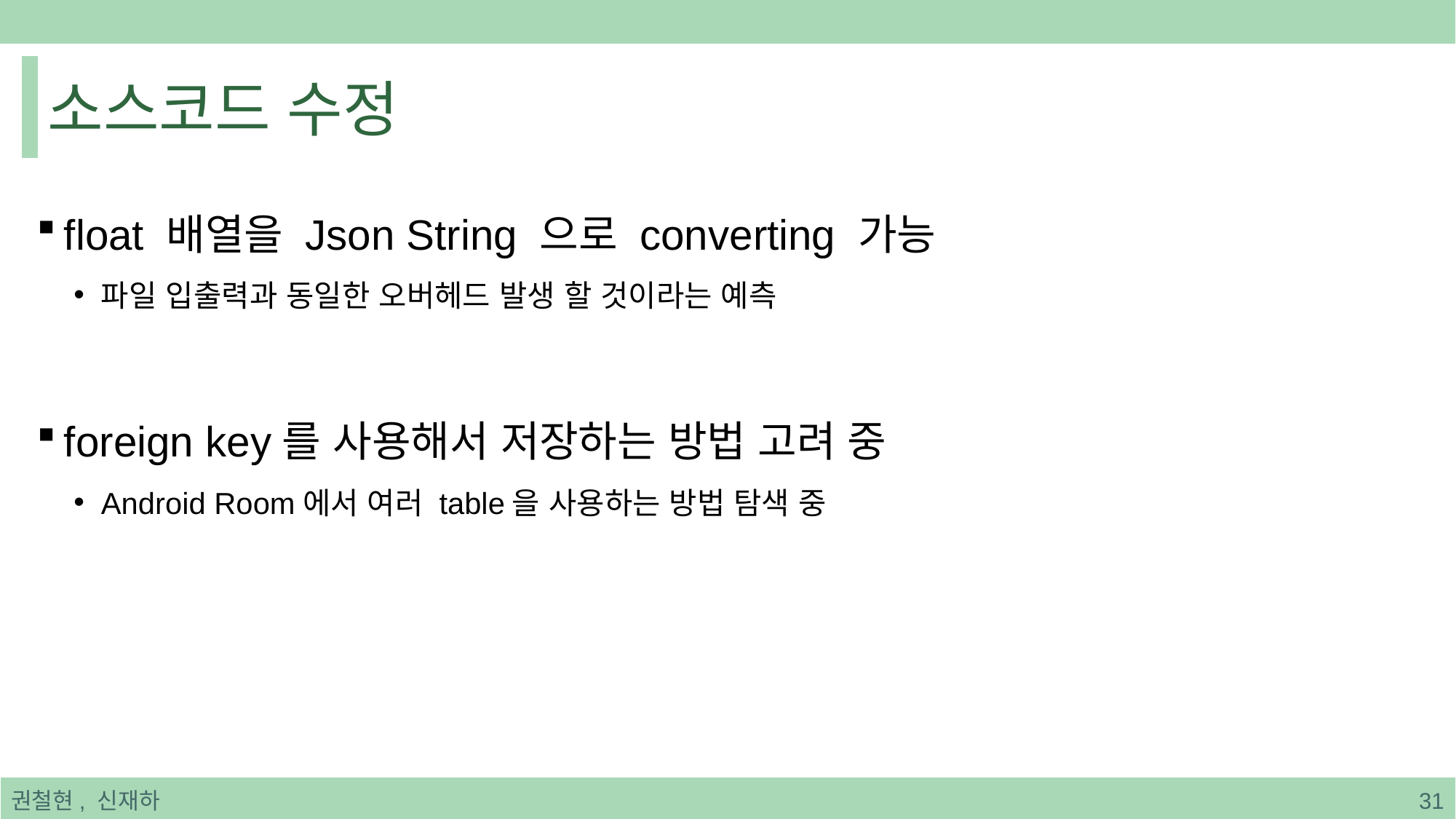

# 소스코드 수정
float 배열을 Json String 으로 converting 가능
파일 입출력과 동일한 오버헤드 발생 할 것이라는 예측

foreign key를 사용해서 저장하는 방법 고려 중
Android Room에서 여러 table을 사용하는 방법 탐색 중

권철현, 신재하
31